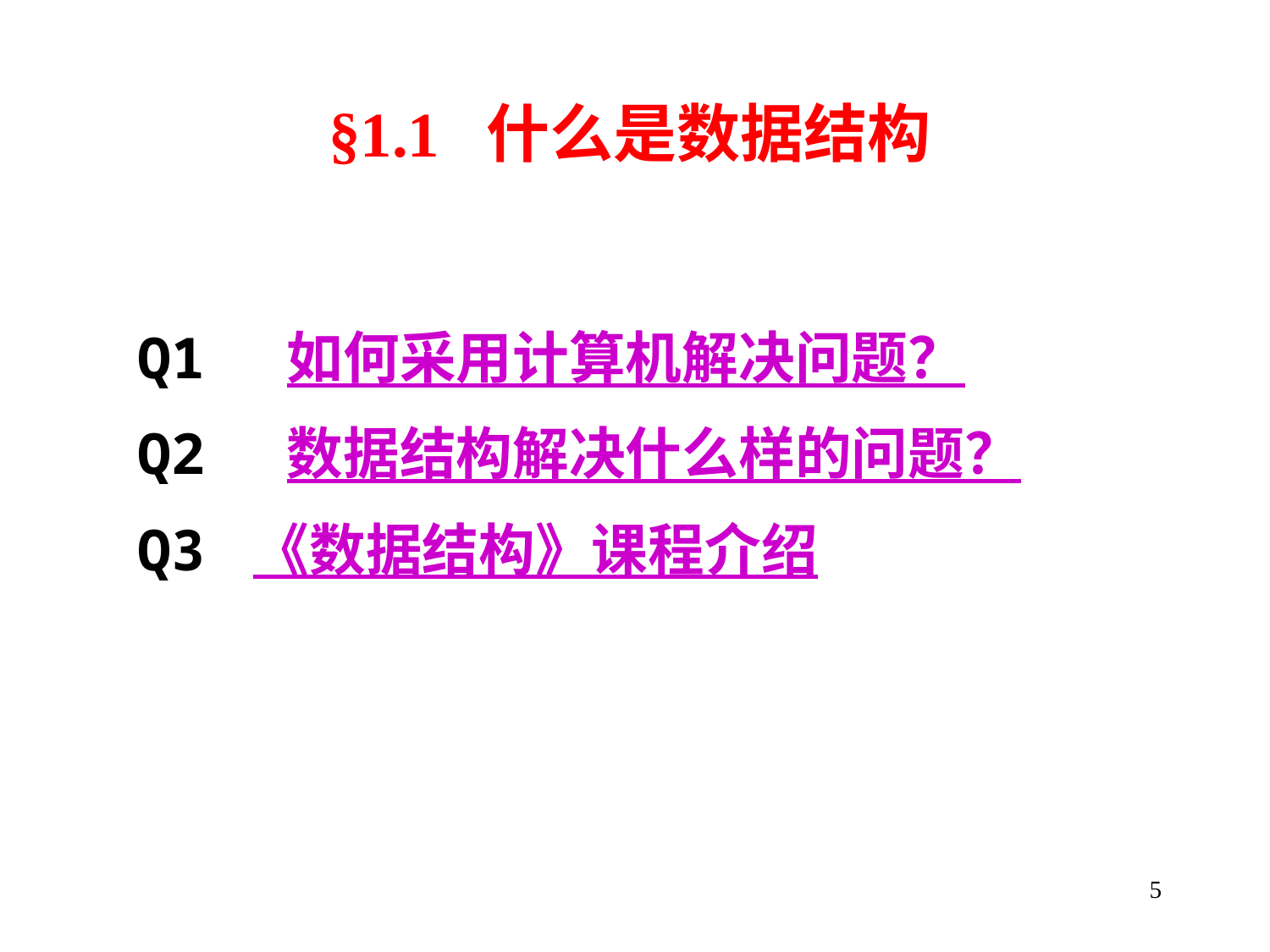

# §1.1  什么是数据结构
Q1  如何采用计算机解决问题？
Q2  数据结构解决什么样的问题？
Q3 《数据结构》课程介绍
5